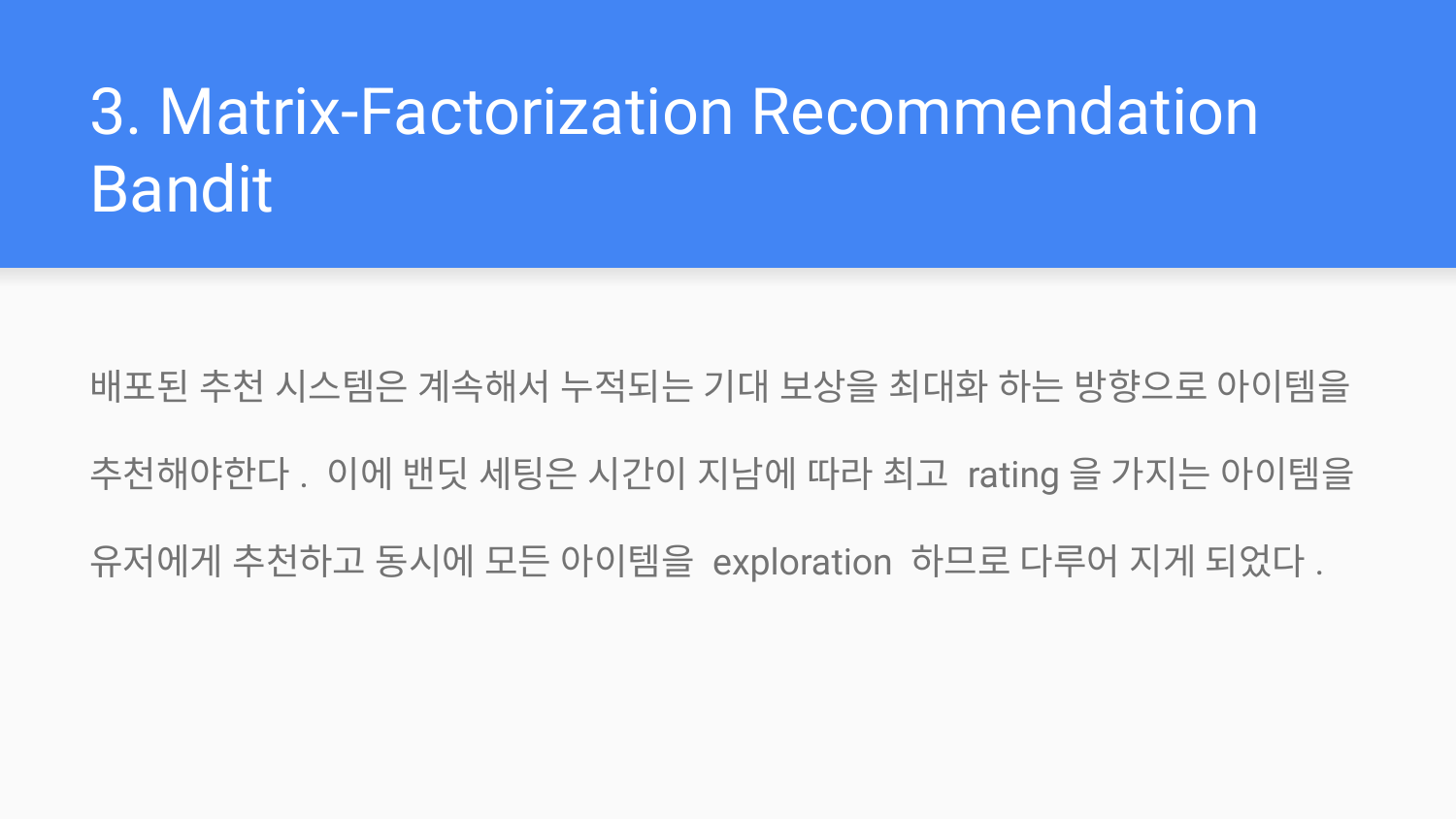

# 3. Matrix-Factorization Recommendation Bandit
배포된 추천 시스템은 계속해서 누적되는 기대 보상을 최대화 하는 방향으로 아이템을 추천해야한다. 이에 밴딧 세팅은 시간이 지남에 따라 최고 rating을 가지는 아이템을 유저에게 추천하고 동시에 모든 아이템을 exploration 하므로 다루어 지게 되었다.